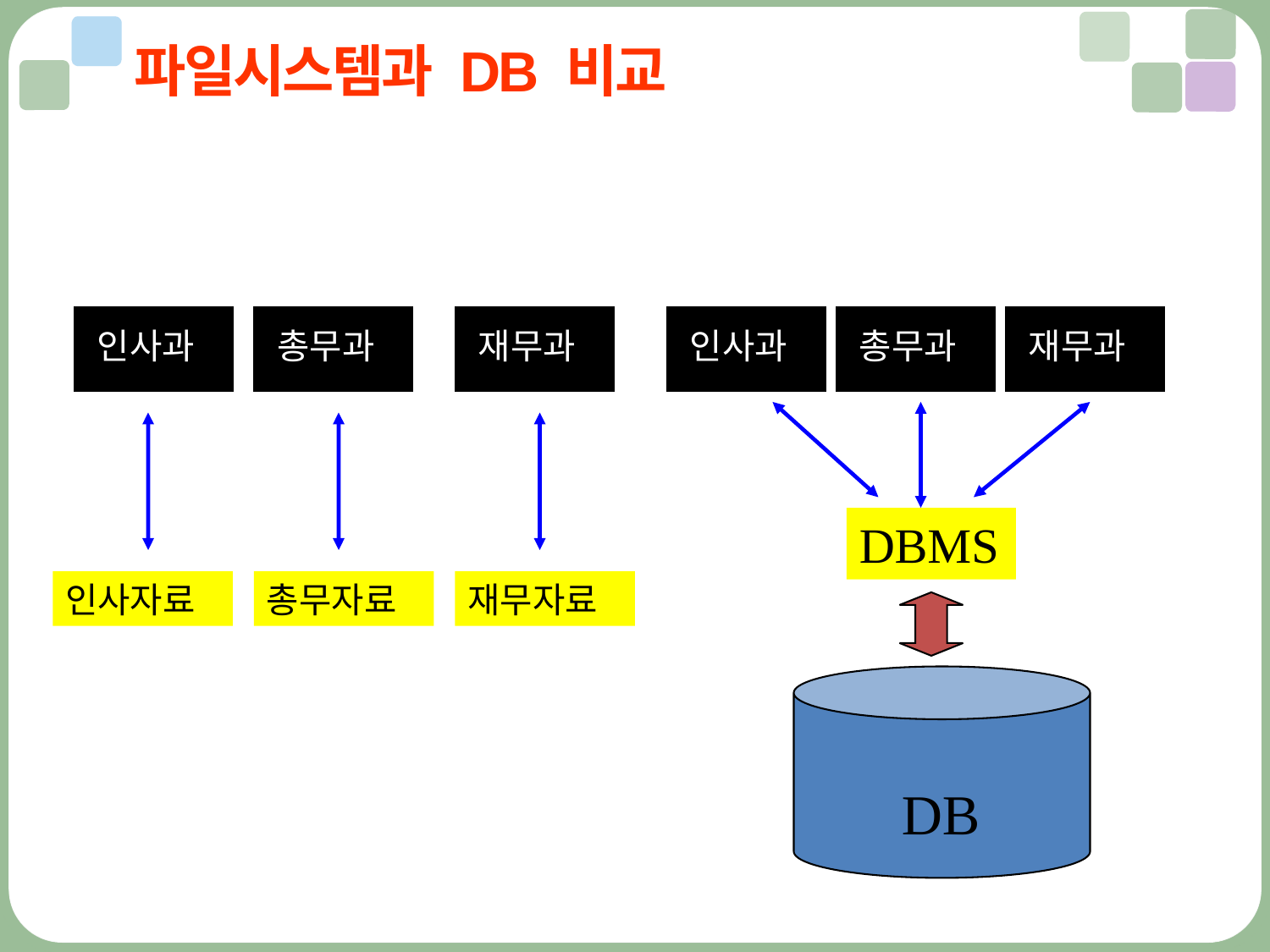

# 파일시스템과 DB 비교

인사과
총무과
재무과
인사과
총무과
재무과

DBMS
인사자료
총무자료
재무자료

DB